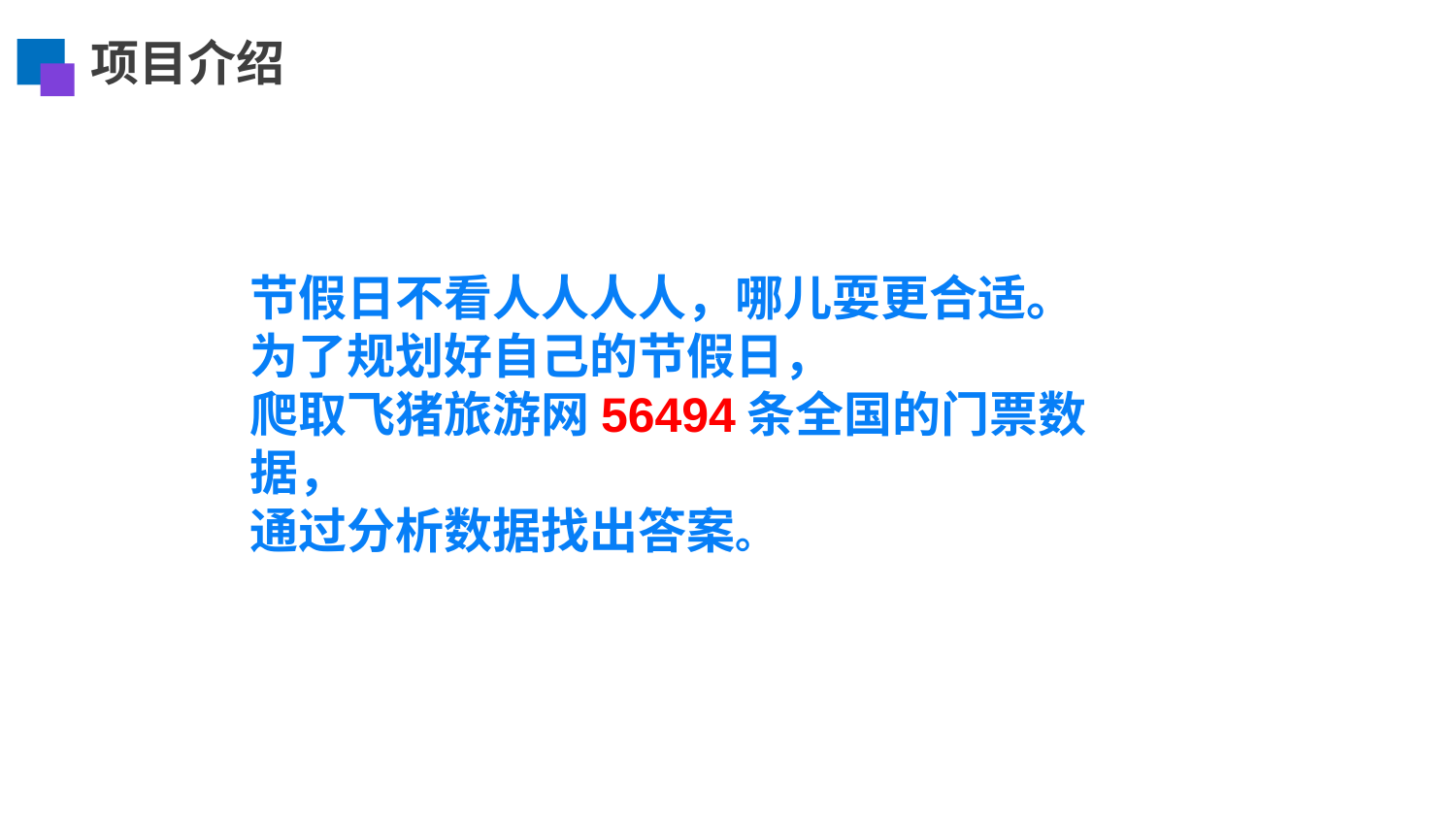

项目介绍

节假日不看人人人人，哪儿耍更合适。
为了规划好自己的节假日，
爬取飞猪旅游网56494条全国的门票数据，
通过分析数据找出答案。